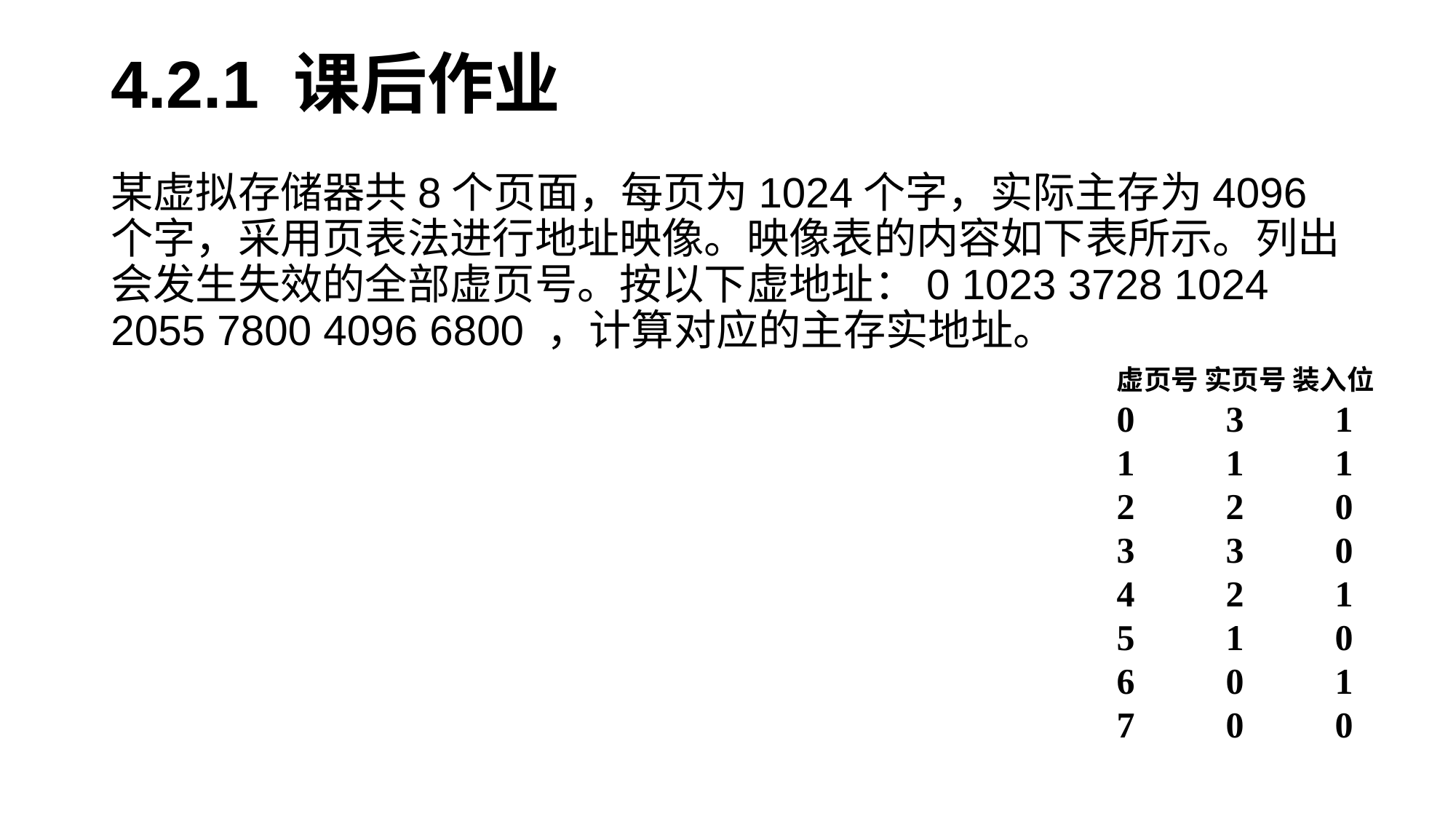

# 4.2.1 课后作业
某虚拟存储器共8个页面，每页为1024个字，实际主存为4096个字，采用页表法进行地址映像。映像表的内容如下表所示。列出会发生失效的全部虚页号。按以下虚地址：0 1023 3728 1024 2055 7800 4096 6800 ，计算对应的主存实地址。
虚页号 实页号 装入位
0	3	1
1	1	1
2	2	0
3	3	0
4	2	1
5	1	0
6	0	1
7	0	0